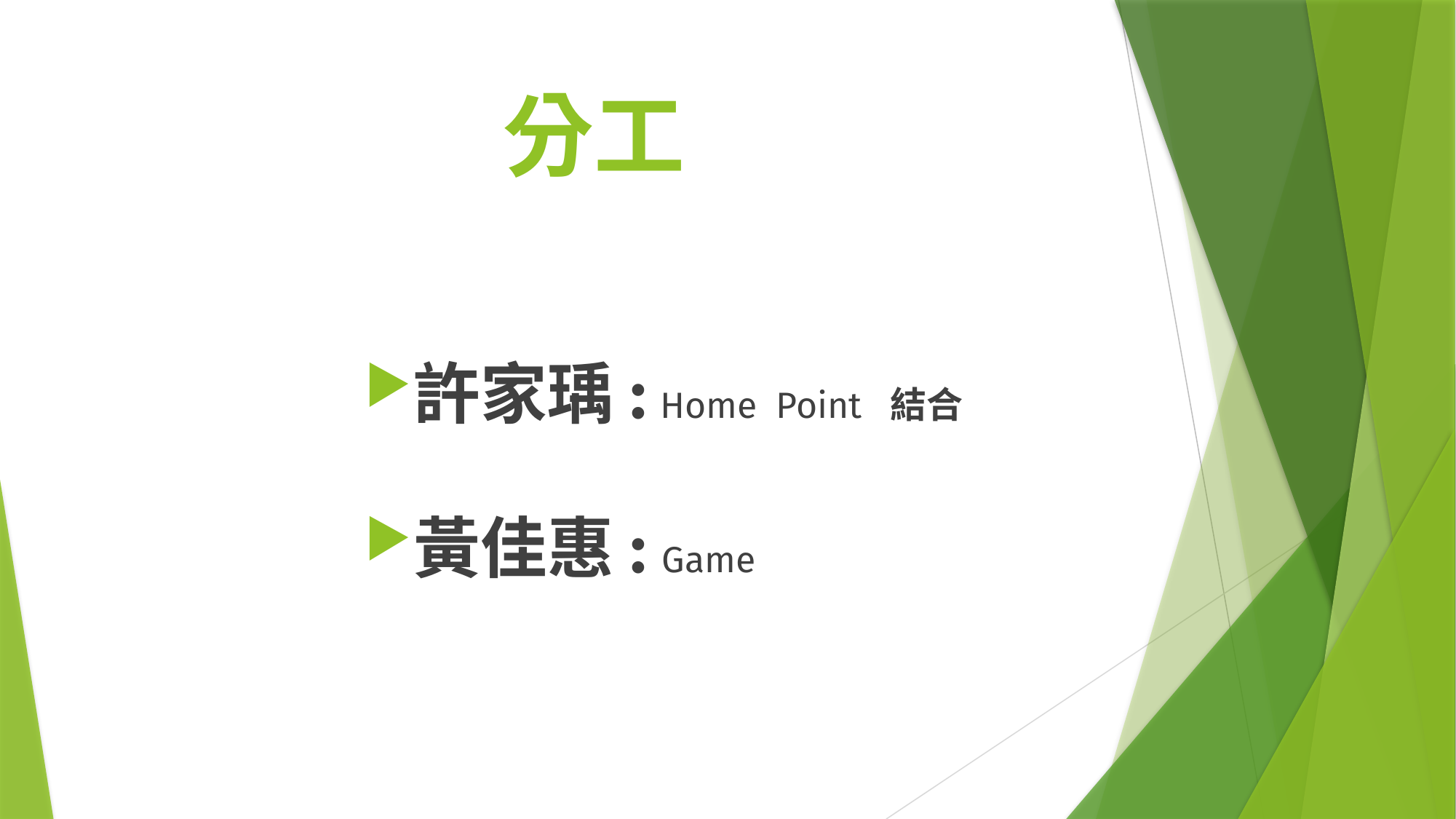

# 分工

許家瑀: Home  Point  結合

黃佳惠: Game